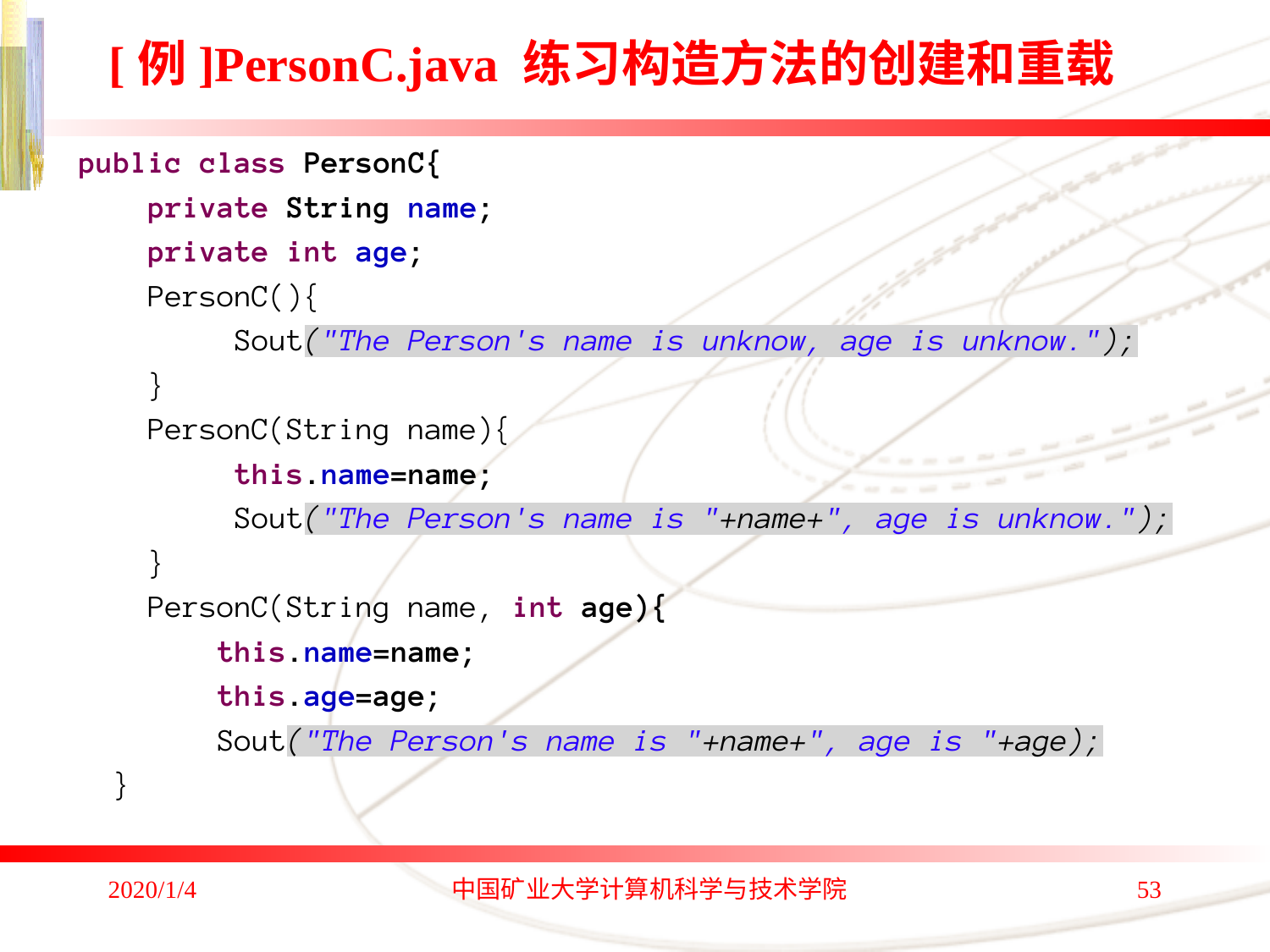

[例]PersonC.java 练习构造方法的创建和重载
public class PersonC{
    private String name;
    private int age;
    PersonC(){
         Sout("The Person's name is unknow, age is unknow.");
    }
    PersonC(String name){
         this.name=name;
         Sout("The Person's name is "+name+", age is unknow.");
    }
    PersonC(String name, int age){
        this.name=name;
        this.age=age;
        Sout("The Person's name is "+name+", age is "+age);
  }
2020/1/4
中国矿业大学计算机科学与技术学院
53